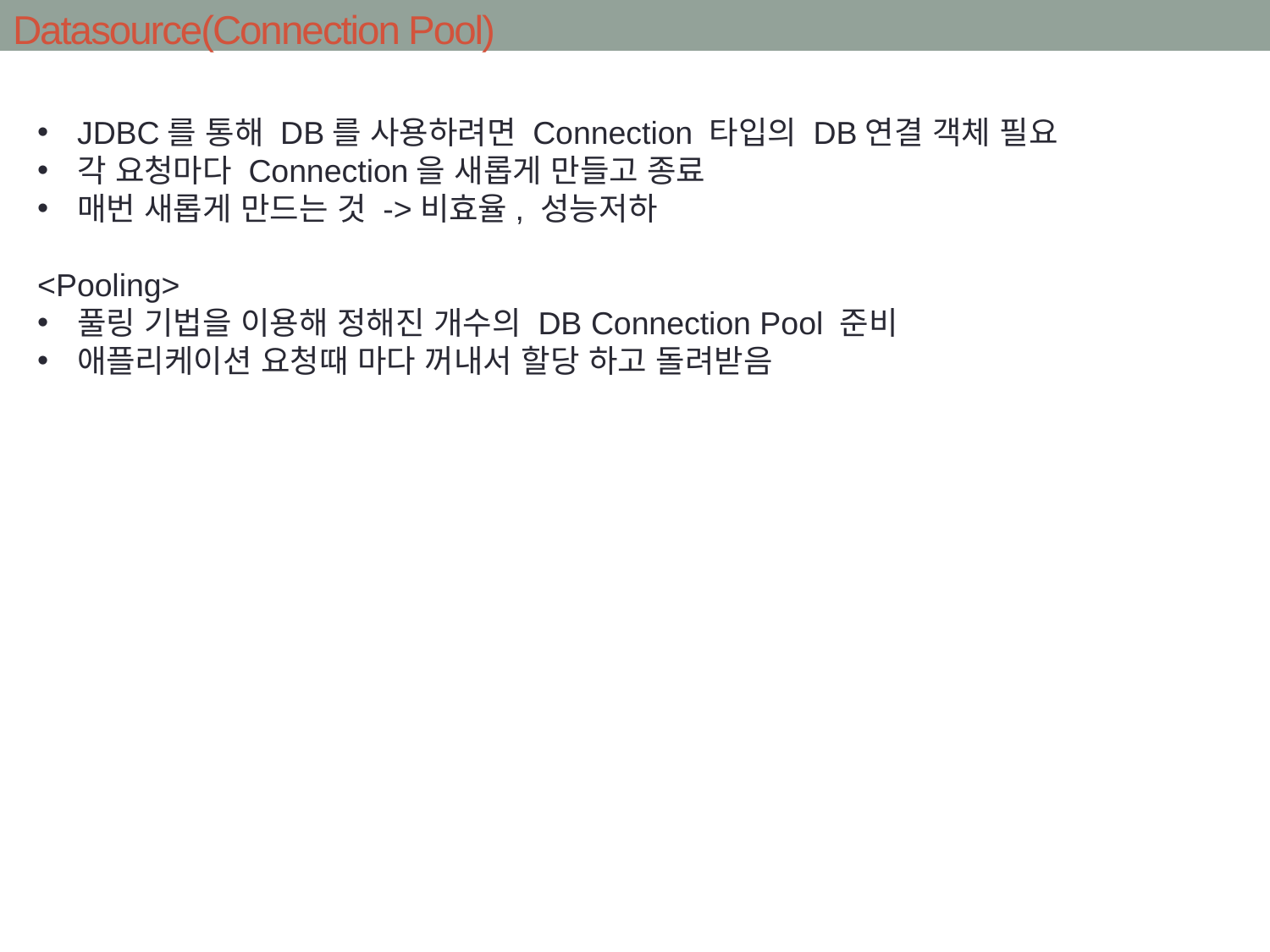

# Datasource(Connection Pool)
JDBC를 통해 DB를 사용하려면 Connection 타입의 DB연결 객체 필요
각 요청마다 Connection을 새롭게 만들고 종료
매번 새롭게 만드는 것 ->비효율, 성능저하

<Pooling>
풀링 기법을 이용해 정해진 개수의 DB Connection Pool 준비
애플리케이션 요청때 마다 꺼내서 할당 하고 돌려받음